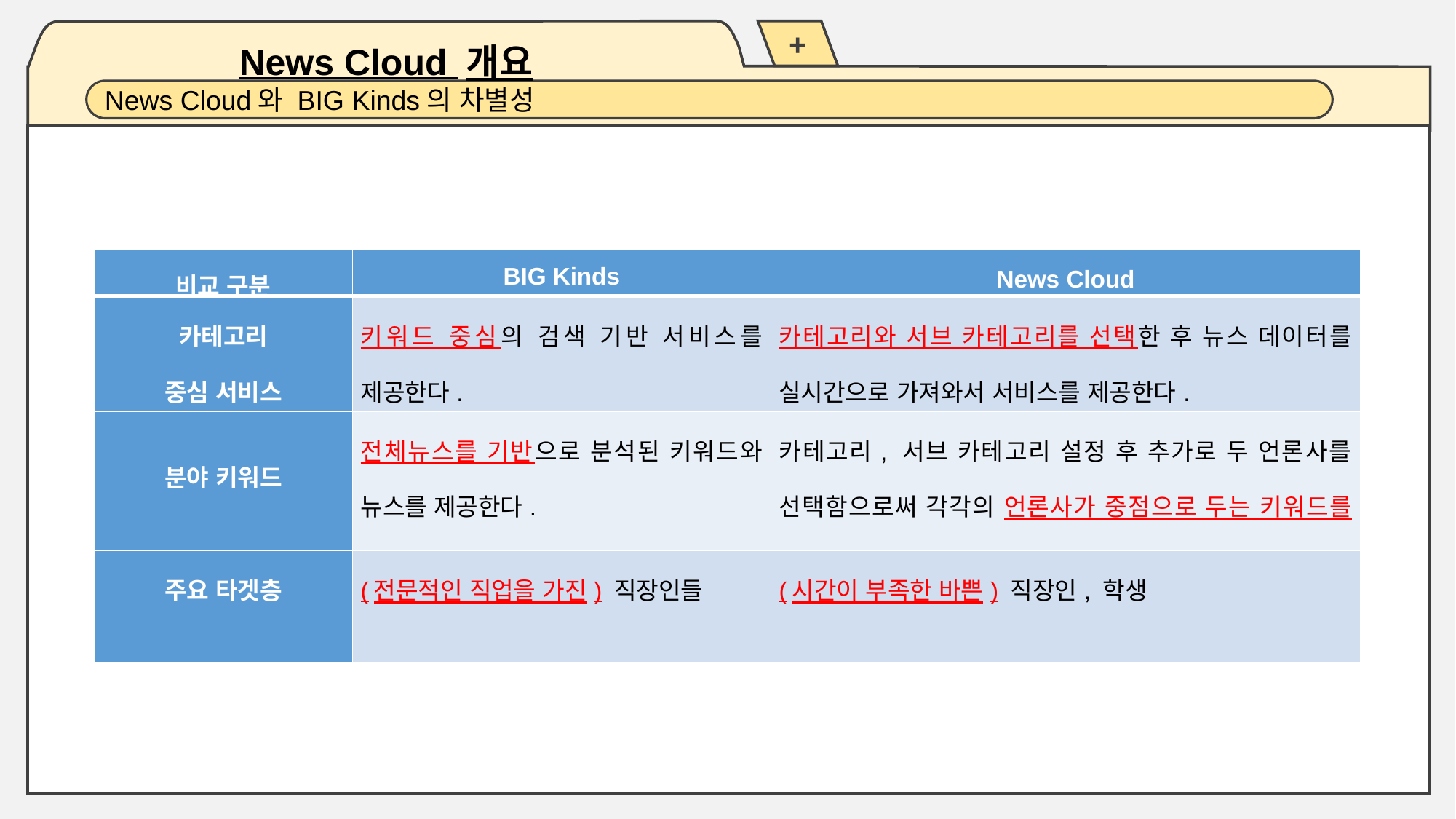

News Cloud 개요

+
News Cloud와 BIG Kinds의 차별성

| 비교 구분 | BIG Kinds | News Cloud |
| --- | --- | --- |
| 카테고리 중심 서비스 | 키워드 중심의 검색 기반 서비스를 제공한다. | 카테고리와 서브 카테고리를 선택한 후 뉴스 데이터를 실시간으로 가져와서 서비스를 제공한다. |
| 분야 키워드 | 전체뉴스를 기반으로 분석된 키워드와 뉴스를 제공한다. | 카테고리, 서브 카테고리 설정 후 추가로 두 언론사를 선택함으로써 각각의 언론사가 중점으로 두는 키워드를 쉽게 파악할 수 있다. |
| 주요 타겟층 | (전문적인 직업을 가진) 직장인들 | (시간이 부족한 바쁜) 직장인, 학생 |